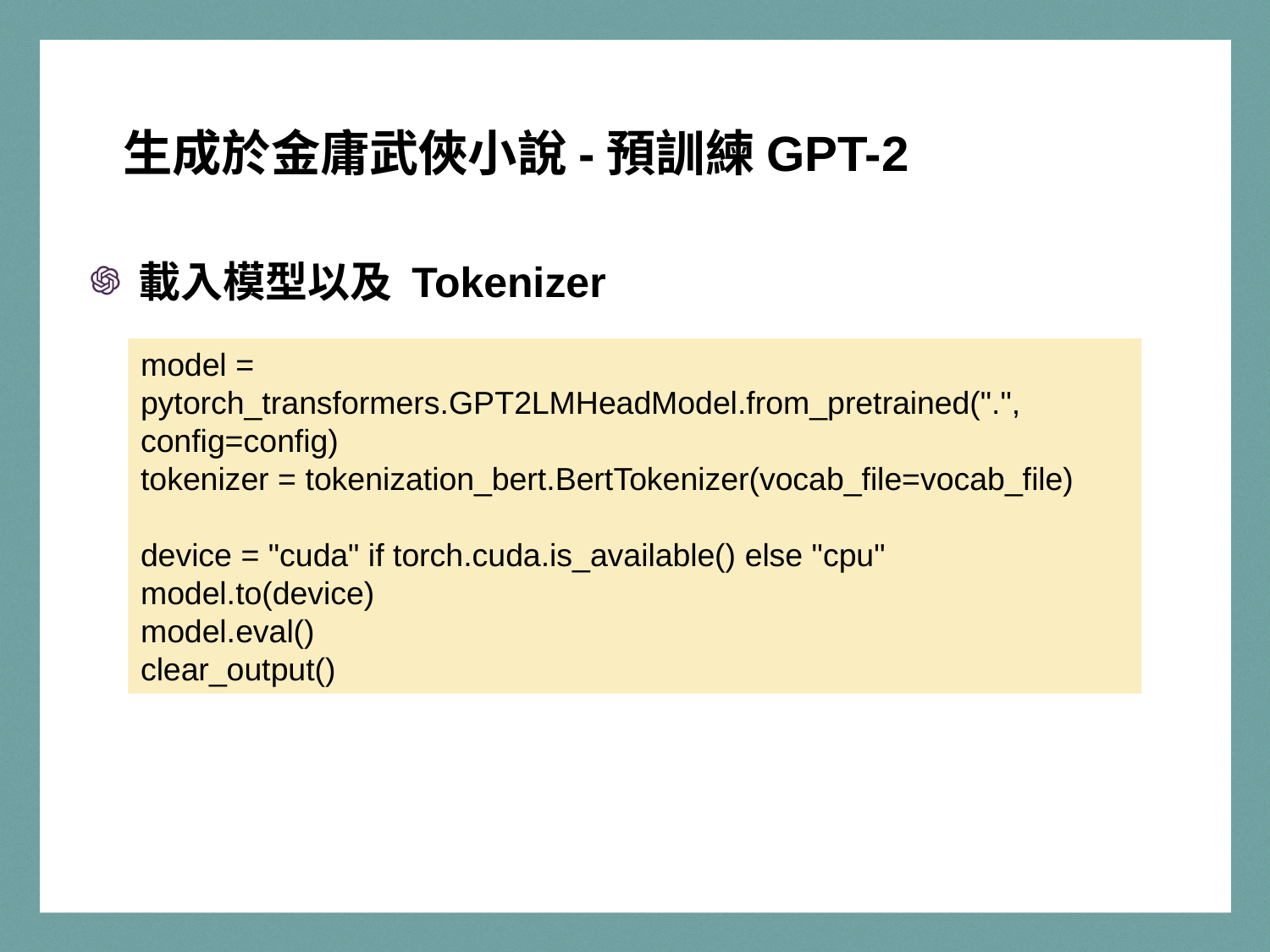

生成於金庸武俠小說-預訓練GPT-2
載入模型以及 Tokenizer
model = pytorch_transformers.GPT2LMHeadModel.from_pretrained(".", config=config)
tokenizer = tokenization_bert.BertTokenizer(vocab_file=vocab_file)

device = "cuda" if torch.cuda.is_available() else "cpu"
model.to(device)
model.eval()
clear_output()